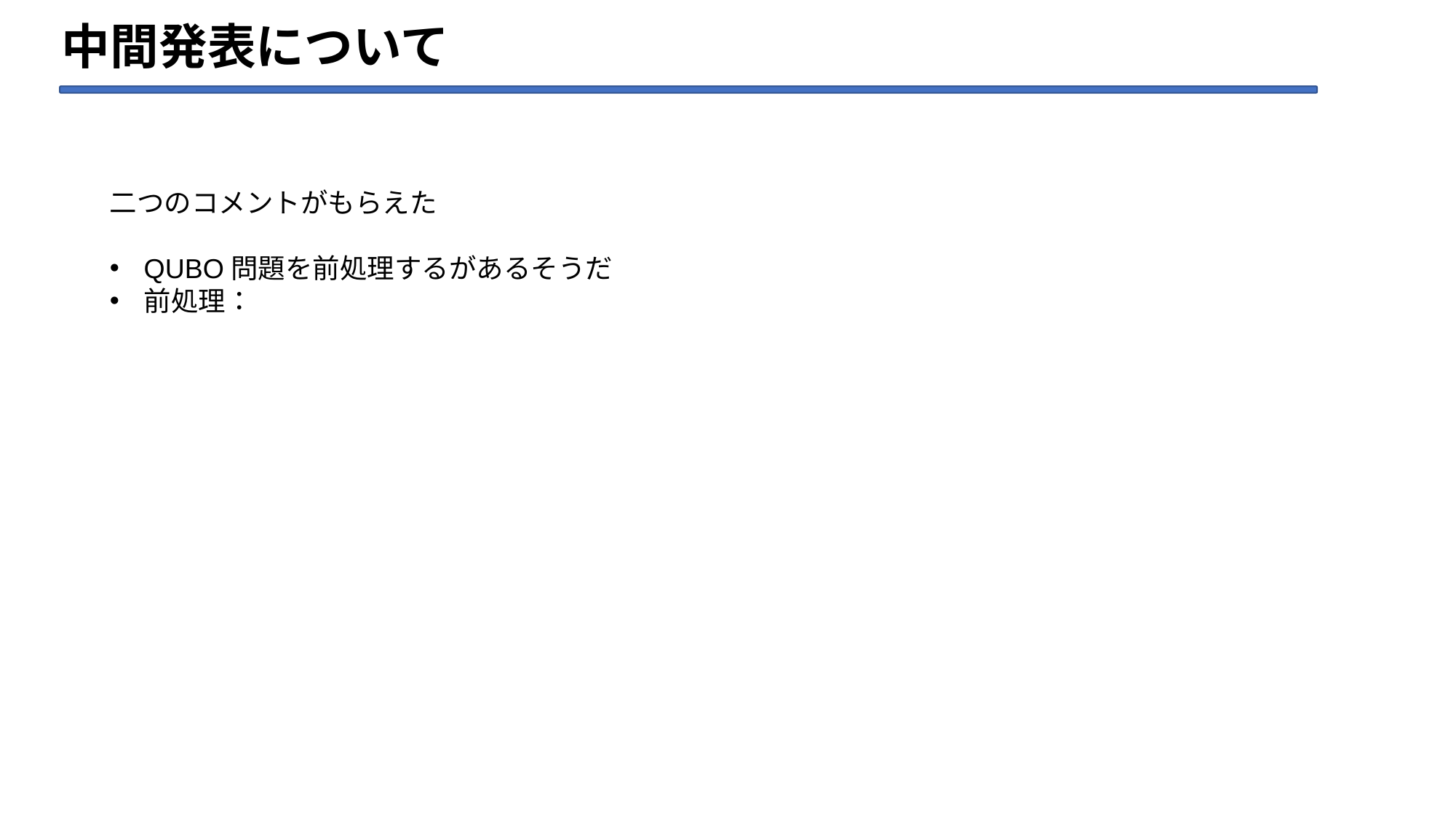

# 中間発表について

二つのコメントがもらえた

QUBO問題を前処理するがあるそうだ
前処理：